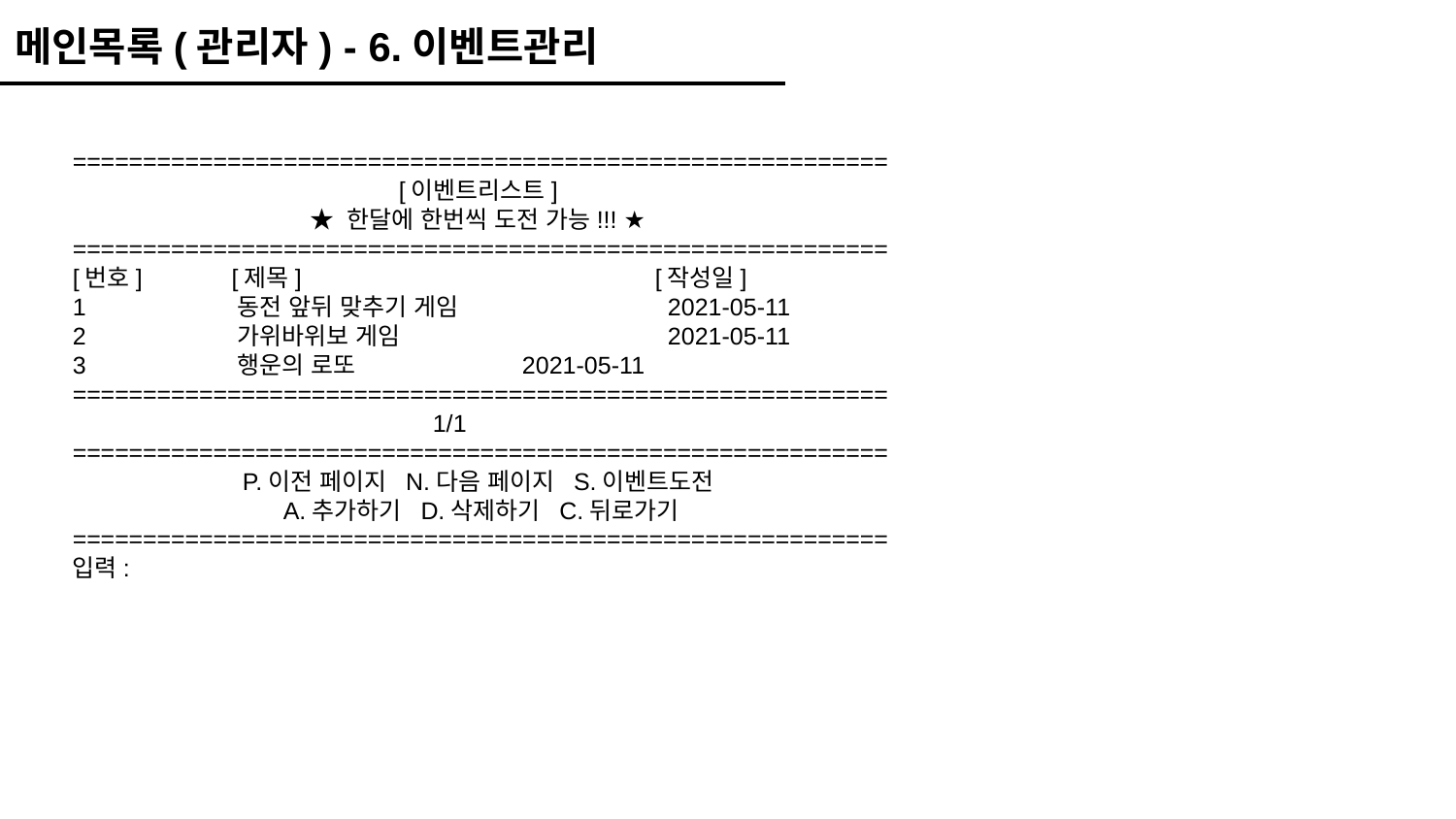

메인목록(관리자) - 6.이벤트관리
==========================================================
                                                [이벤트리스트]
                                   ★ 한달에 한번씩 도전 가능!!! ★
==========================================================
[번호]	  [제목]			[작성일]
1	  동전 앞뒤 맞추기 게임 		 2021-05-11
2	  가위바위보 게임  		 2021-05-11
3	  행운의 로또 		 2021-05-11
==========================================================
                                                     1/1
==========================================================
                         P.이전 페이지  N.다음 페이지  S.이벤트도전
                               A.추가하기  D.삭제하기  C.뒤로가기
==========================================================
입력: